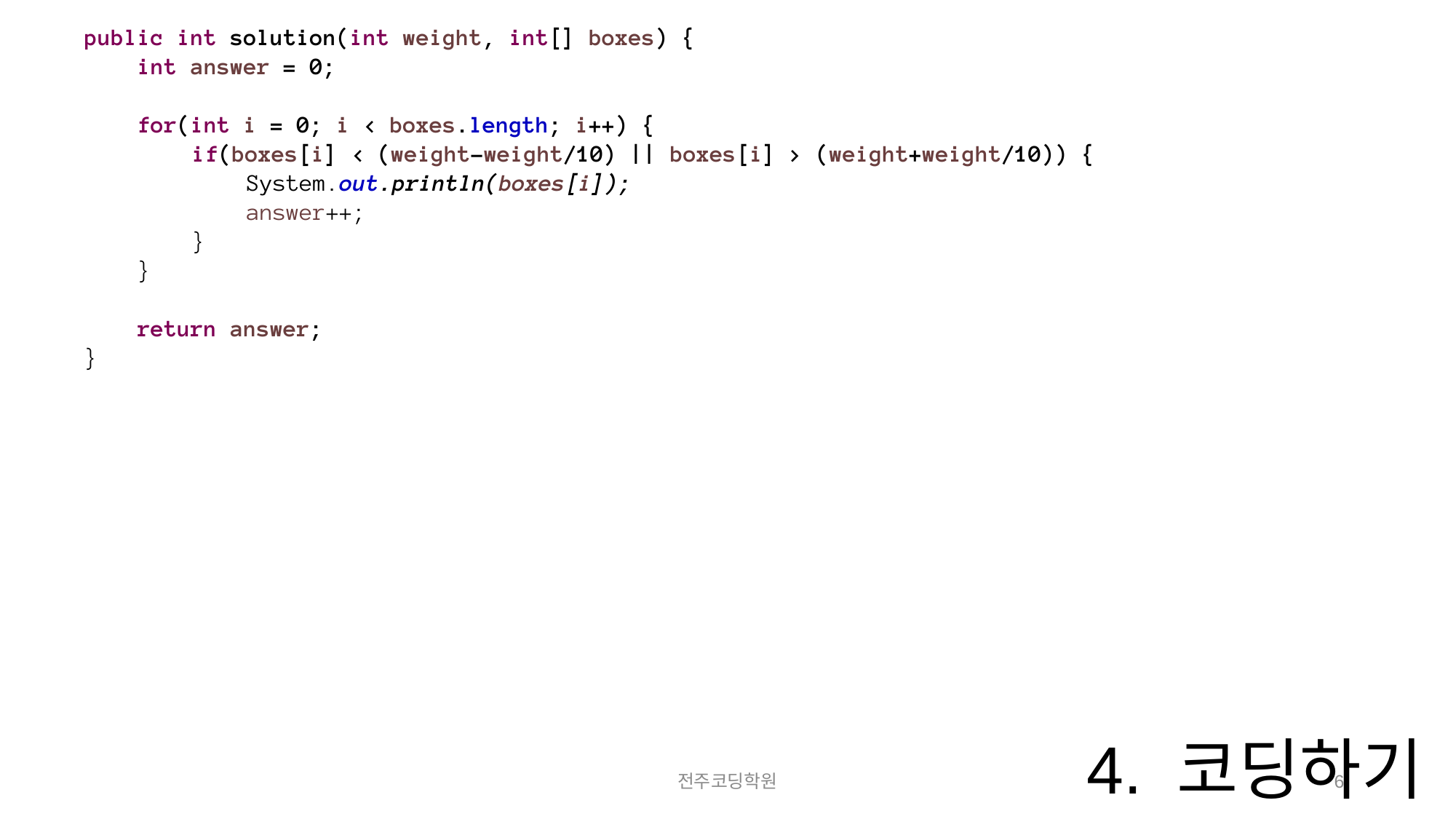

public int solution(int weight, int[] boxes) {
        int answer = 0;

        for(int i = 0; i < boxes.length; i++) {
        if(boxes[i] < (weight-weight/10) || boxes[i] > (weight+weight/10)) {
        System.out.println(boxes[i]);
        answer++;
        }
        }

        return answer;
    }

# 4. 코딩하기
전주코딩학원
6